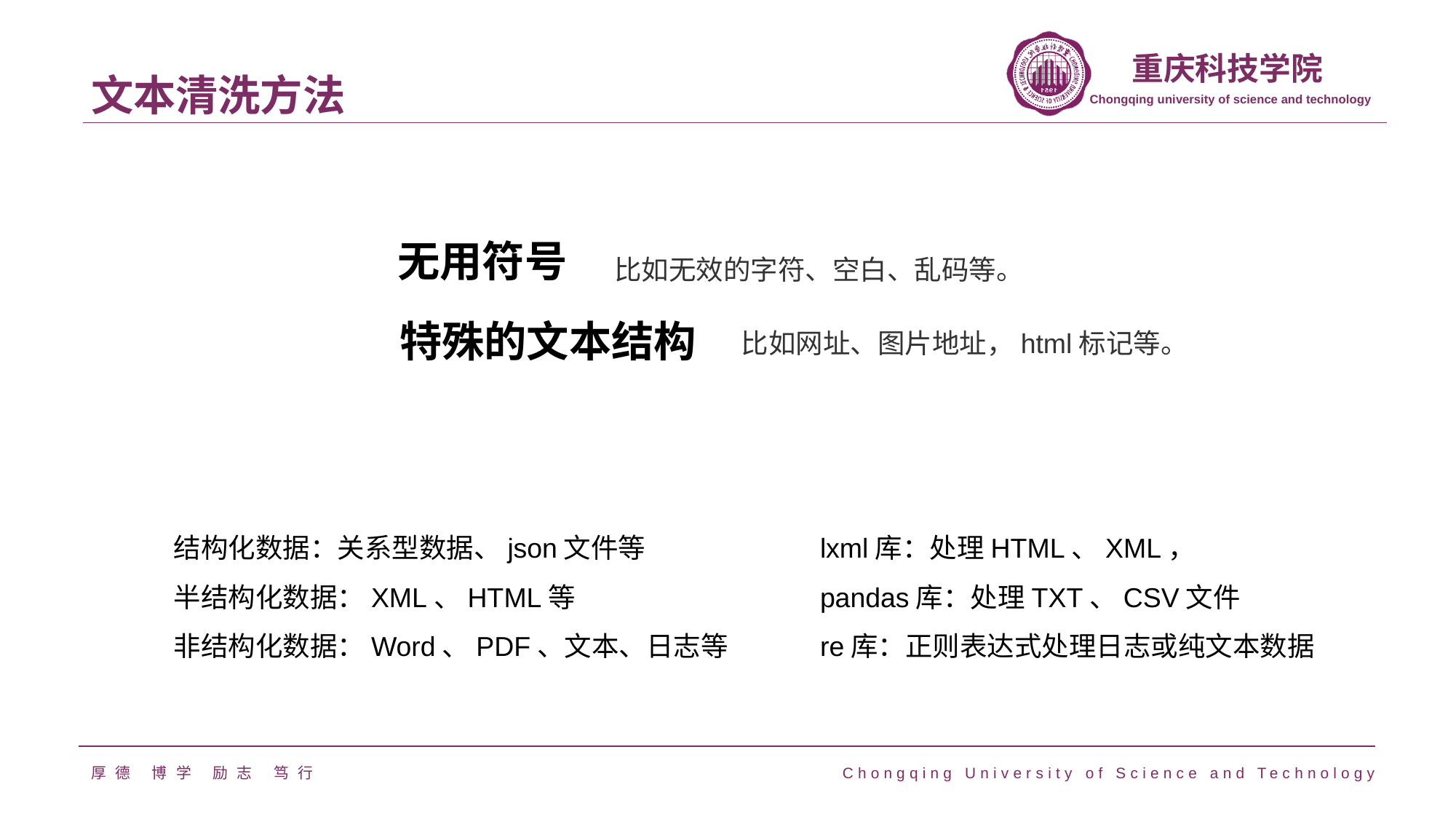

# 文本清洗方法
无用符号
比如无效的字符、空白、乱码等。
特殊的文本结构
比如网址、图片地址，html标记等。
结构化数据：关系型数据、json文件等
半结构化数据：XML、HTML等
非结构化数据：Word、PDF、文本、日志等
lxml库：处理HTML、XML，
pandas库：处理TXT、CSV文件
re库：正则表达式处理日志或纯文本数据
厚德 博学 励志 笃行
Chongqing University of Science and Technology